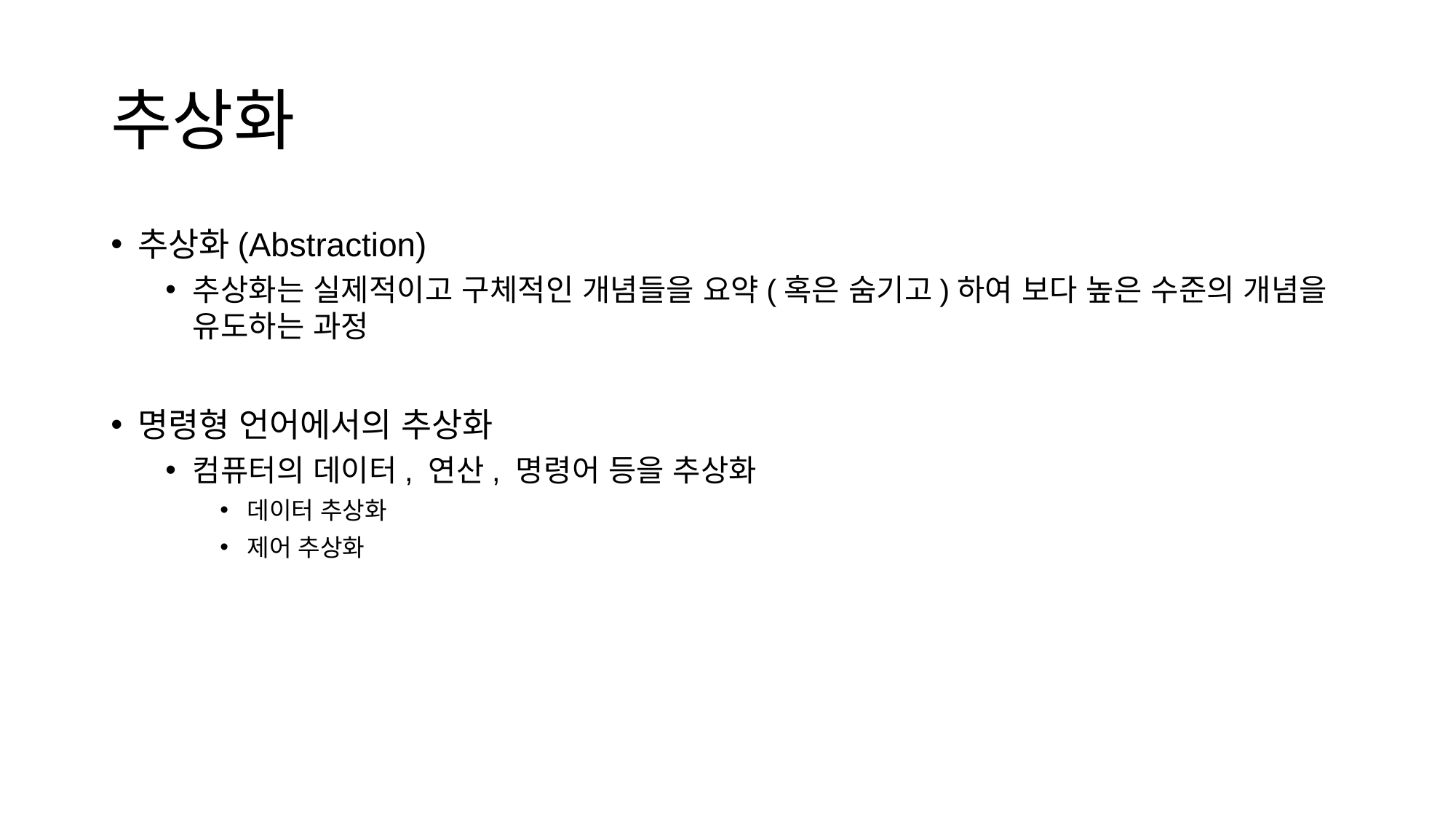

# 추상화
추상화(Abstraction)
추상화는 실제적이고 구체적인 개념들을 요약(혹은 숨기고)하여 보다 높은 수준의 개념을 유도하는 과정

명령형 언어에서의 추상화
컴퓨터의 데이터, 연산, 명령어 등을 추상화
데이터 추상화
제어 추상화